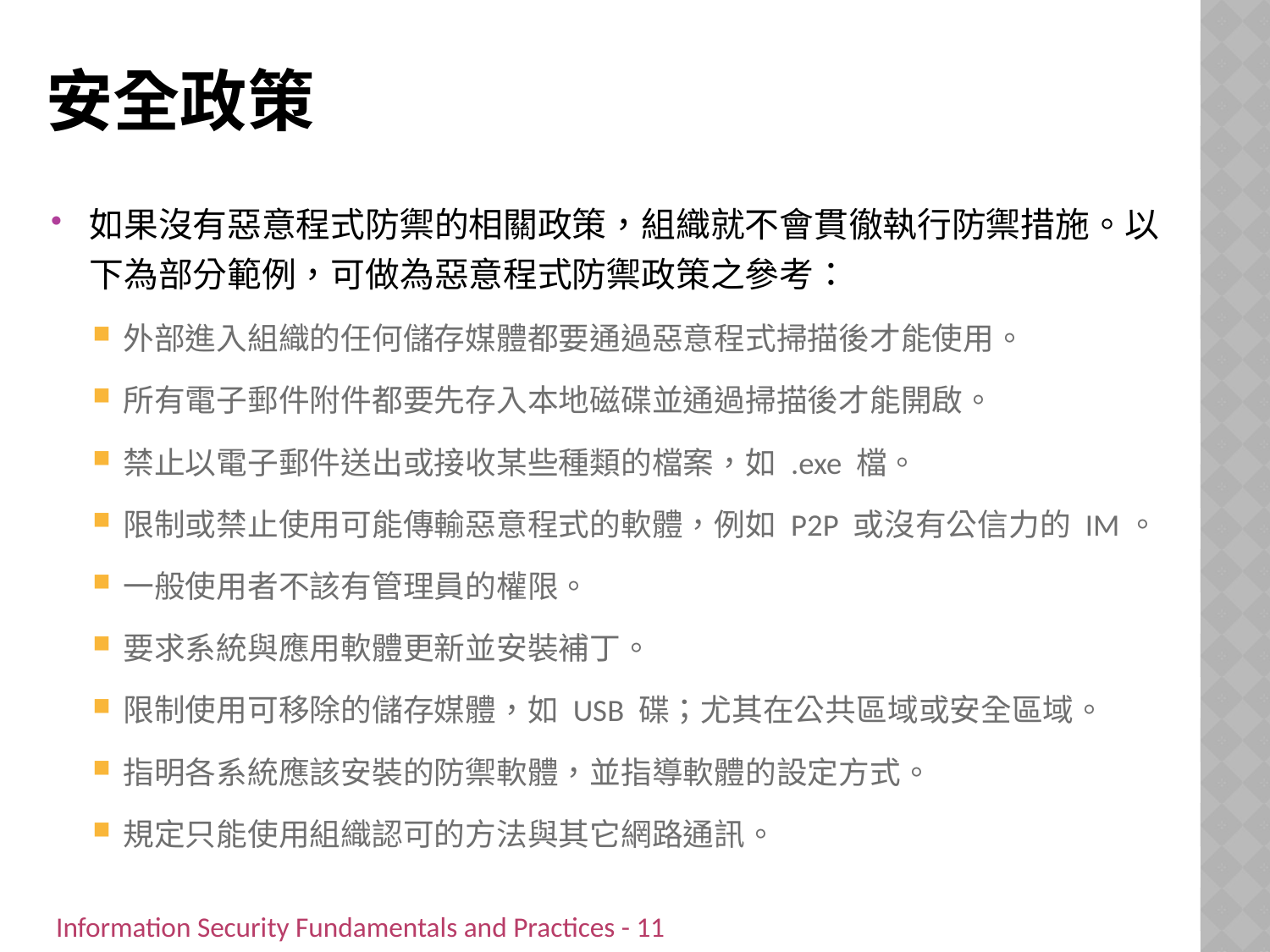

# 安全政策
如果沒有惡意程式防禦的相關政策，組織就不會貫徹執行防禦措施。以下為部分範例，可做為惡意程式防禦政策之參考：
外部進入組織的任何儲存媒體都要通過惡意程式掃描後才能使用。
所有電子郵件附件都要先存入本地磁碟並通過掃描後才能開啟。
禁止以電子郵件送出或接收某些種類的檔案，如 .exe 檔。
限制或禁止使用可能傳輸惡意程式的軟體，例如 P2P 或沒有公信力的 IM。
一般使用者不該有管理員的權限。
要求系統與應用軟體更新並安裝補丁。
限制使用可移除的儲存媒體，如 USB 碟；尤其在公共區域或安全區域。
指明各系統應該安裝的防禦軟體，並指導軟體的設定方式。
規定只能使用組織認可的方法與其它網路通訊。